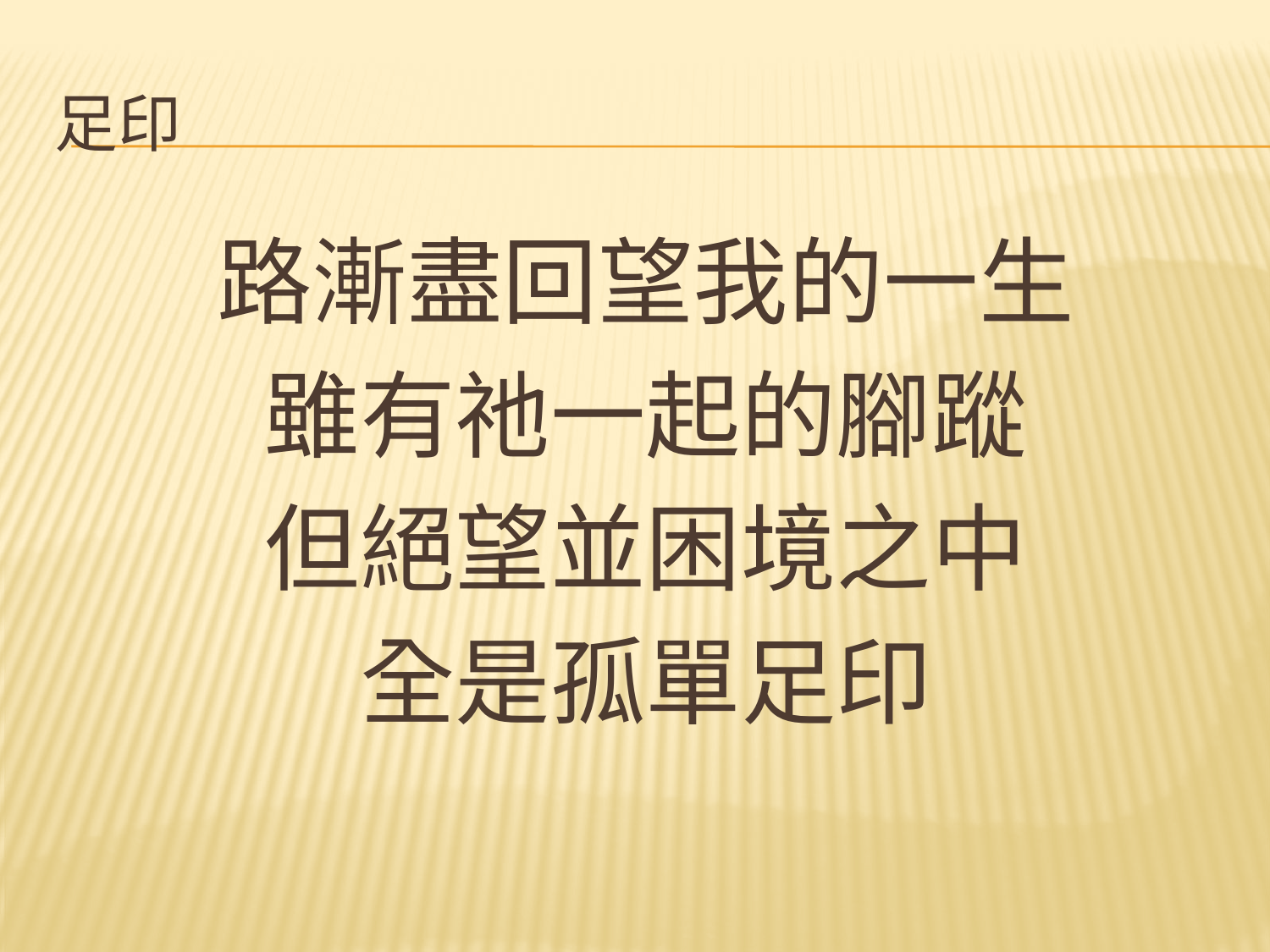

# 足印
路漸盡回望我的一生
雖有祂一起的腳蹤
但絕望並困境之中
全是孤單足印